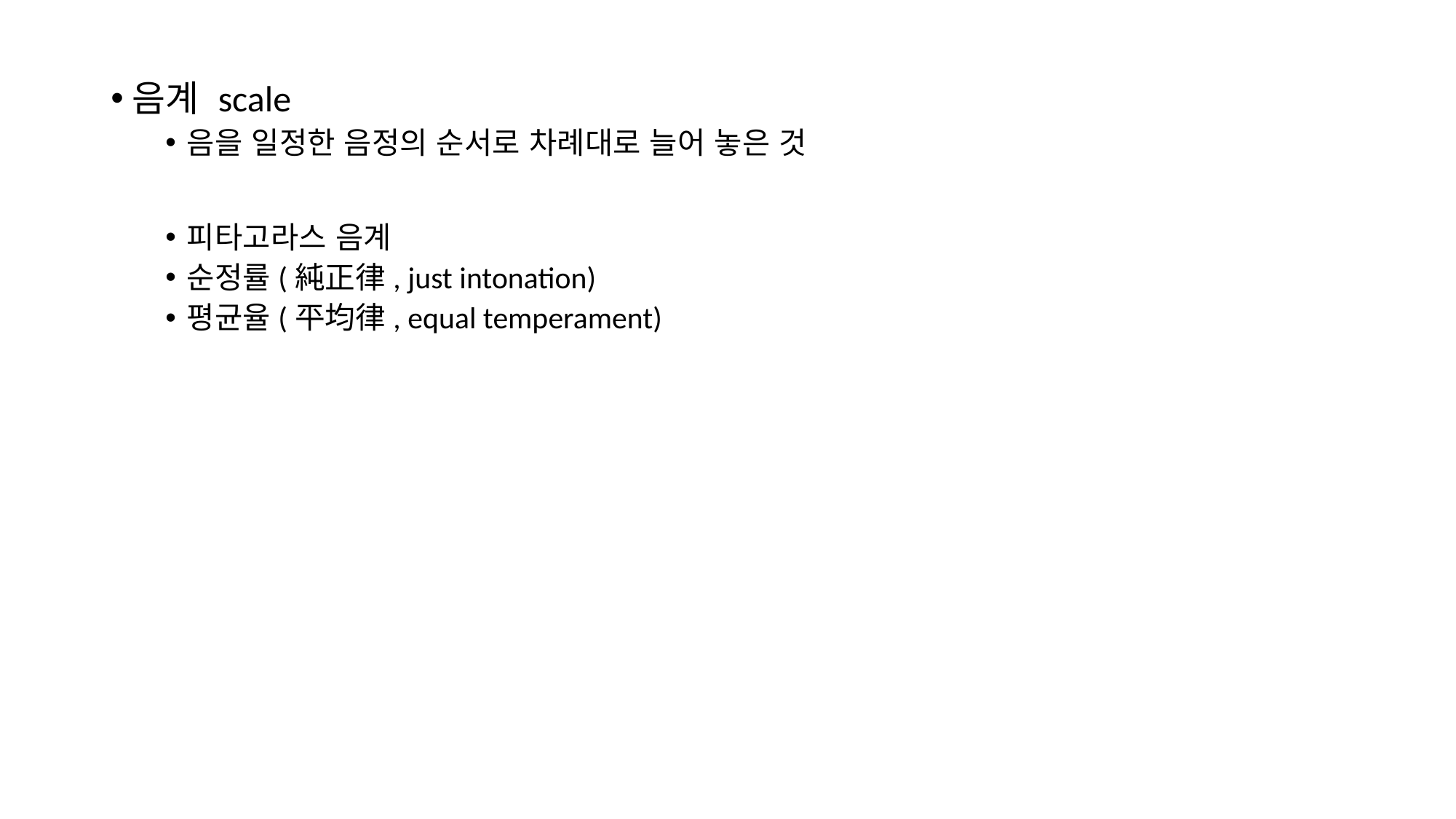

음계 scale
음을 일정한 음정의 순서로 차례대로 늘어 놓은 것

피타고라스 음계
순정률(純正律, just intonation)
평균율(平均律, equal temperament)